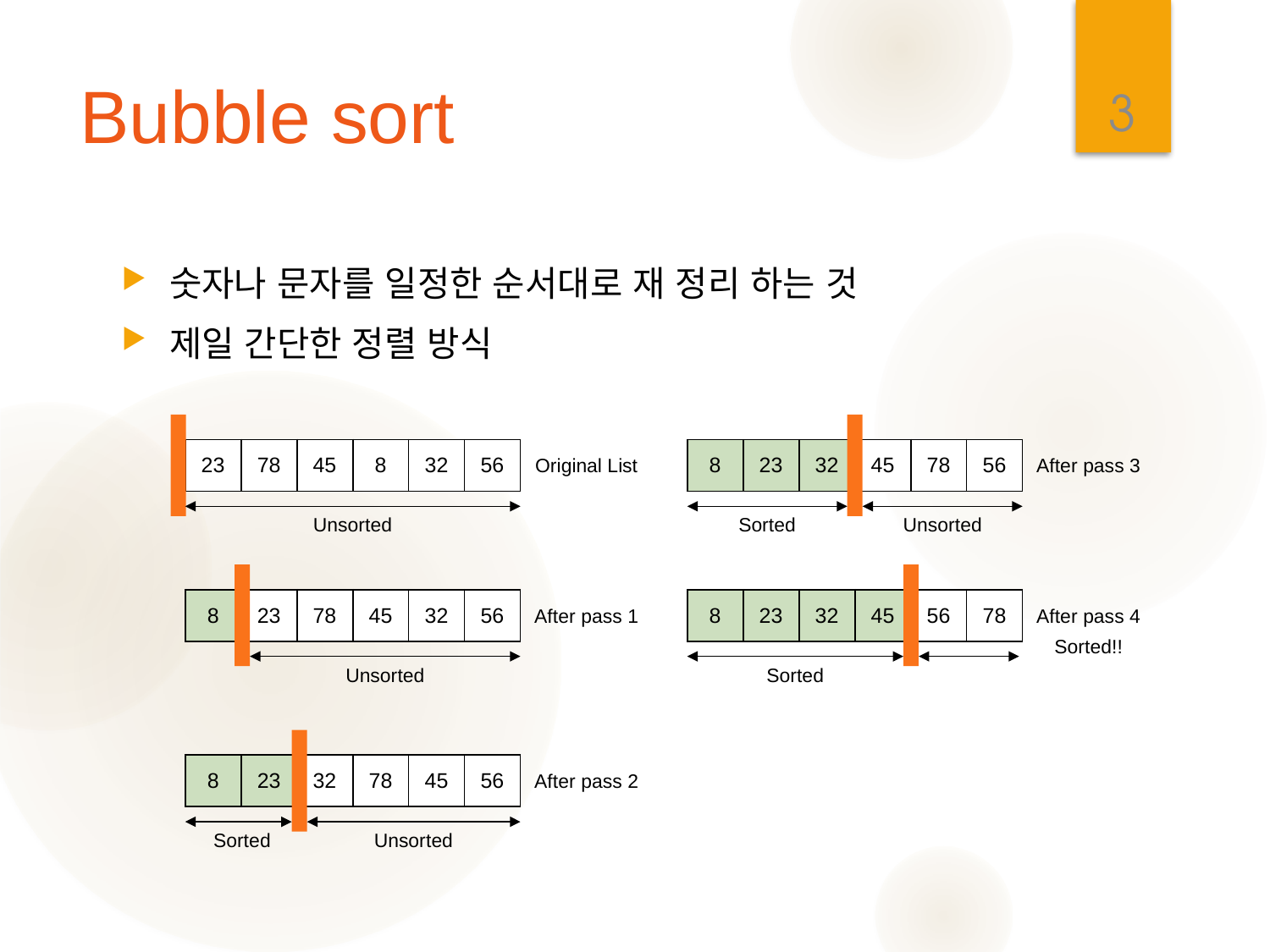

3
# Bubble sort
숫자나 문자를 일정한 순서대로 재 정리 하는 것
제일 간단한 정렬 방식

| 23 | 78 | 45 | 8 | 32 | 56 |
| --- | --- | --- | --- | --- | --- |
| 8 | 23 | 32 | 45 | 78 | 56 |
| --- | --- | --- | --- | --- | --- |
Original List
After pass 3
Unsorted
Sorted
Unsorted

| 8 | 23 | 78 | 45 | 32 | 56 |
| --- | --- | --- | --- | --- | --- |
| 8 | 23 | 32 | 45 | 56 | 78 |
| --- | --- | --- | --- | --- | --- |
After pass 1
After pass 4
Sorted!!
Unsorted
Sorted

| 8 | 23 | 32 | 78 | 45 | 56 |
| --- | --- | --- | --- | --- | --- |
After pass 2
Sorted
Unsorted